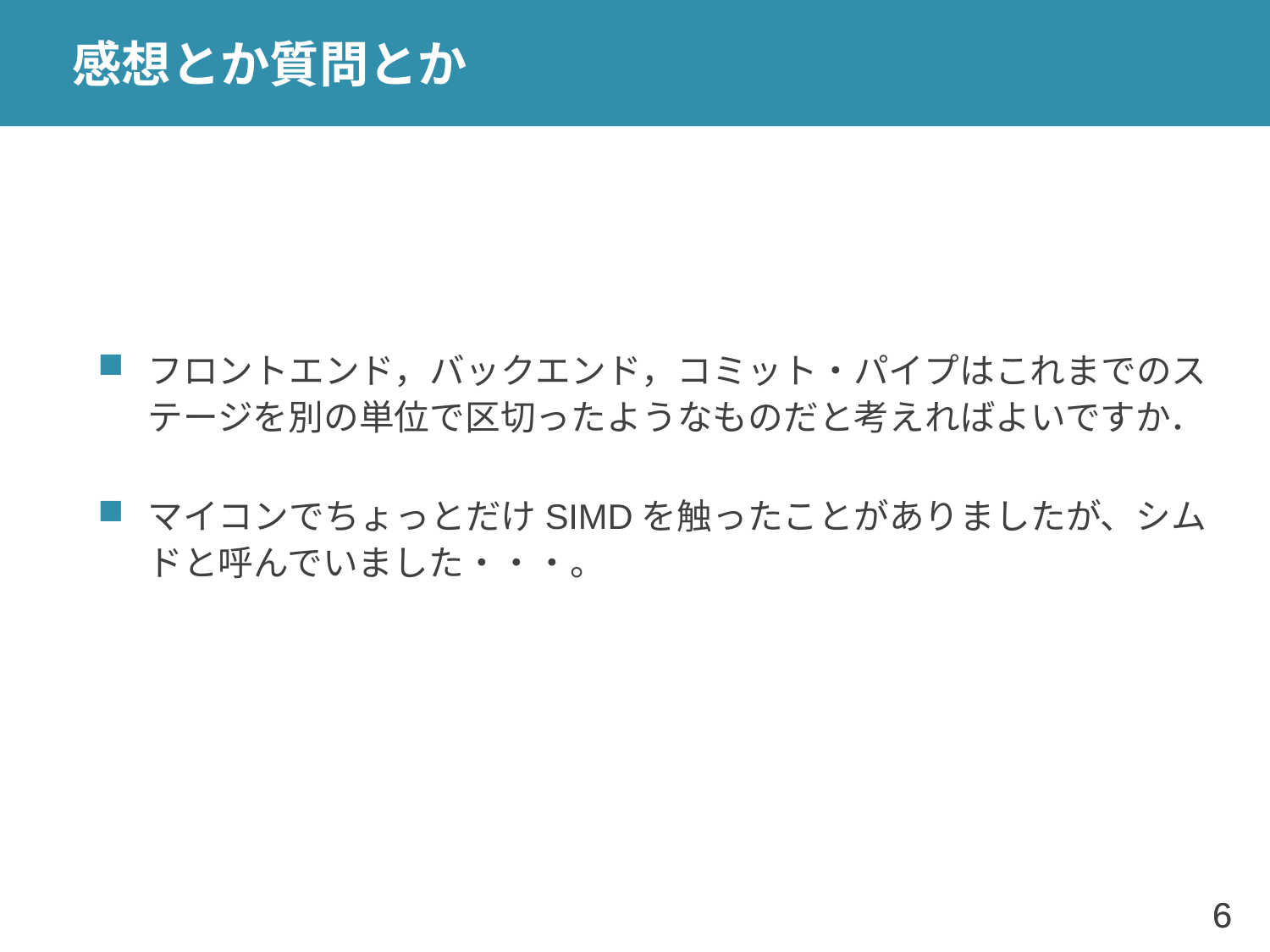

# 感想とか質問とか
フロントエンド，バックエンド，コミット・パイプはこれまでのステージを別の単位で区切ったようなものだと考えればよいですか．
マイコンでちょっとだけSIMDを触ったことがありましたが、シムドと呼んでいました・・・。